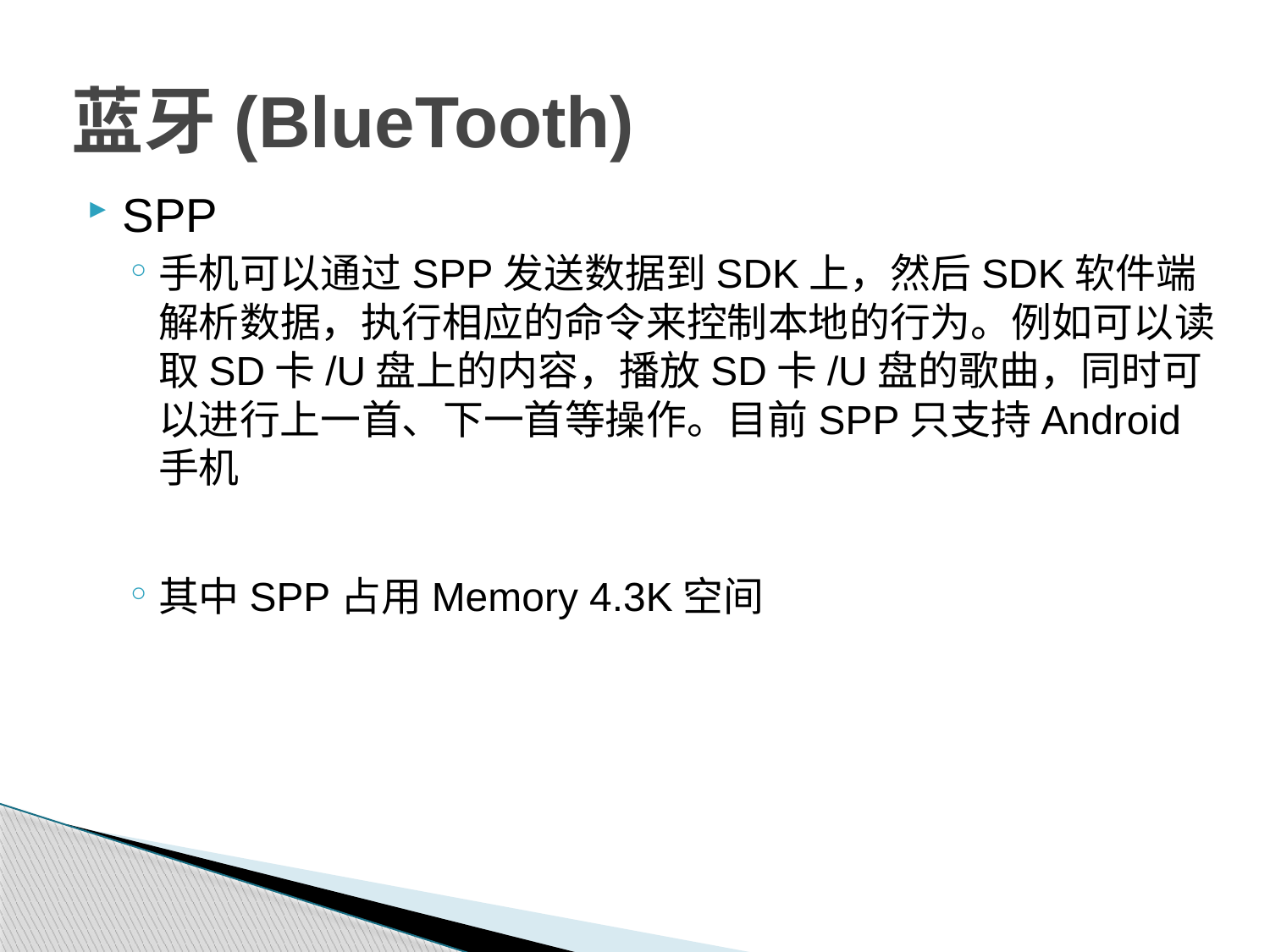

# 蓝牙(BlueTooth)
SPP
手机可以通过SPP发送数据到SDK上，然后SDK软件端解析数据，执行相应的命令来控制本地的行为。例如可以读取SD卡/U盘上的内容，播放SD卡/U盘的歌曲，同时可以进行上一首、下一首等操作。目前SPP只支持Android手机

其中SPP占用Memory 4.3K空间